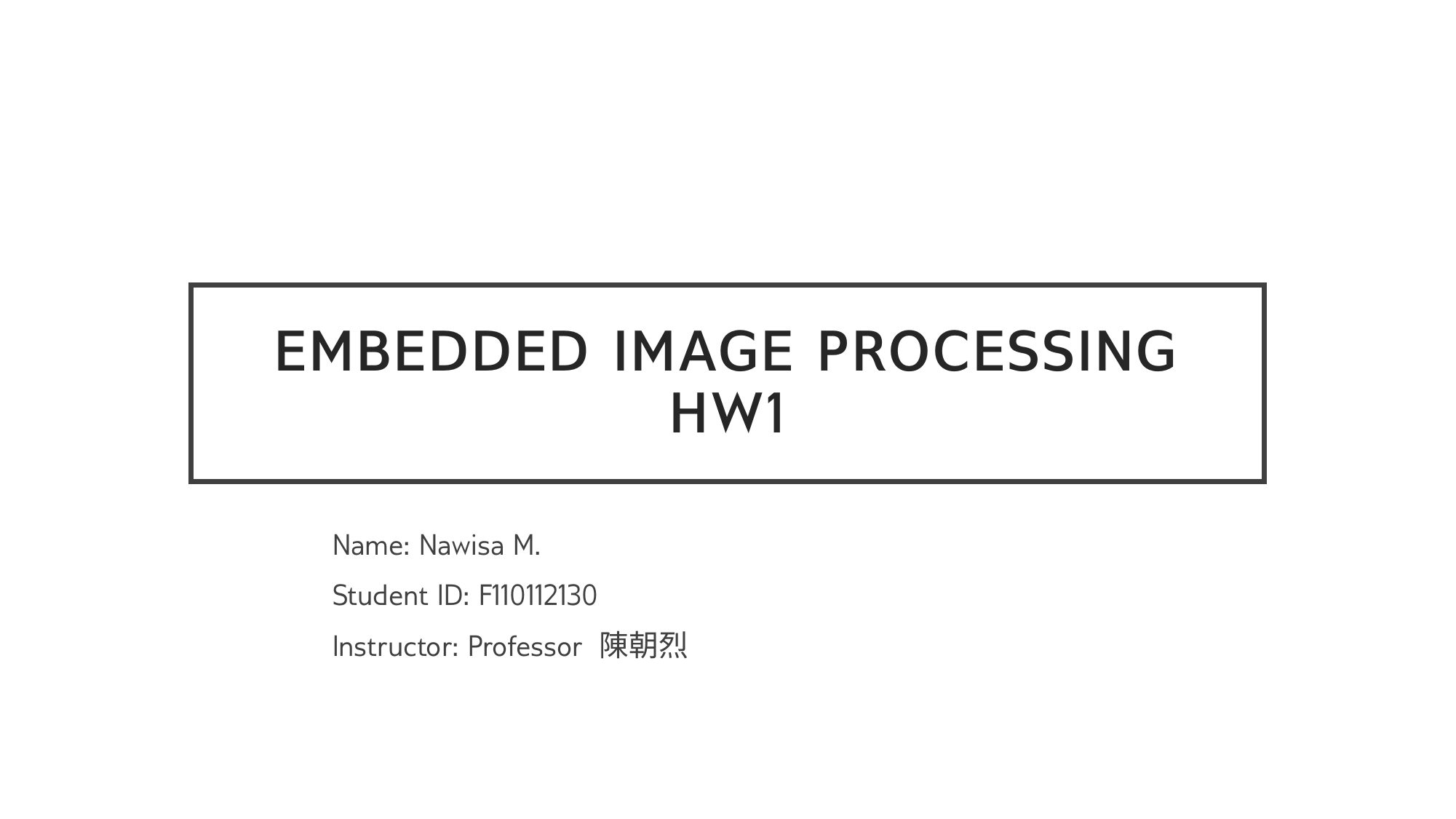

# Embedded Image Processing Hw1
Name: Nawisa M.
Student ID: F110112130
Instructor: Professor 陳朝烈